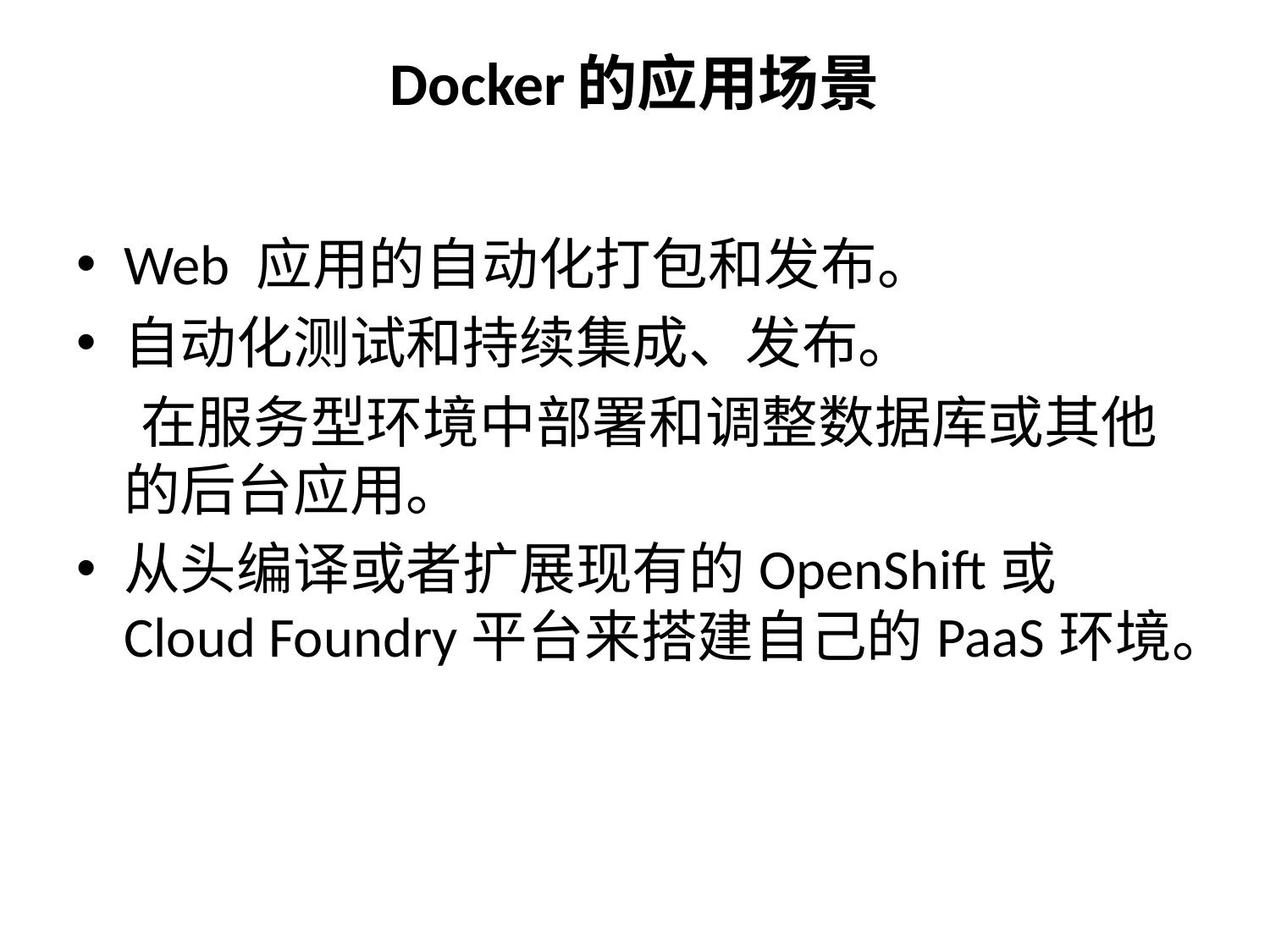

# Docker的应用场景
Web 应用的自动化打包和发布。
自动化测试和持续集成、发布。
    在服务型环境中部署和调整数据库或其他的后台应用。
从头编译或者扩展现有的OpenShift或Cloud Foundry平台来搭建自己的PaaS环境。